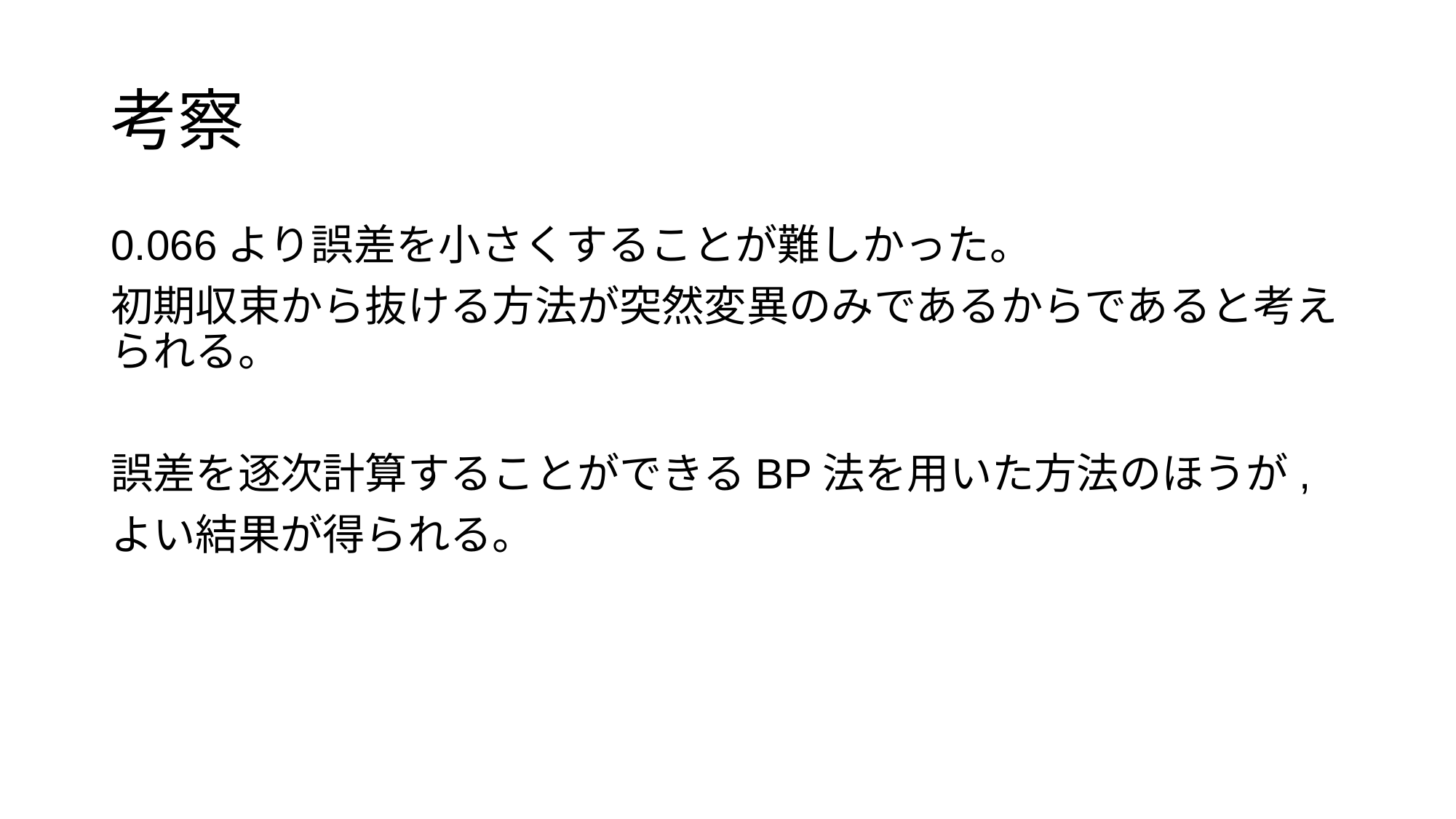

# 考察
0.066より誤差を小さくすることが難しかった。
初期収束から抜ける方法が突然変異のみであるからであると考えられる。

誤差を逐次計算することができるBP法を用いた方法のほうが,
よい結果が得られる。